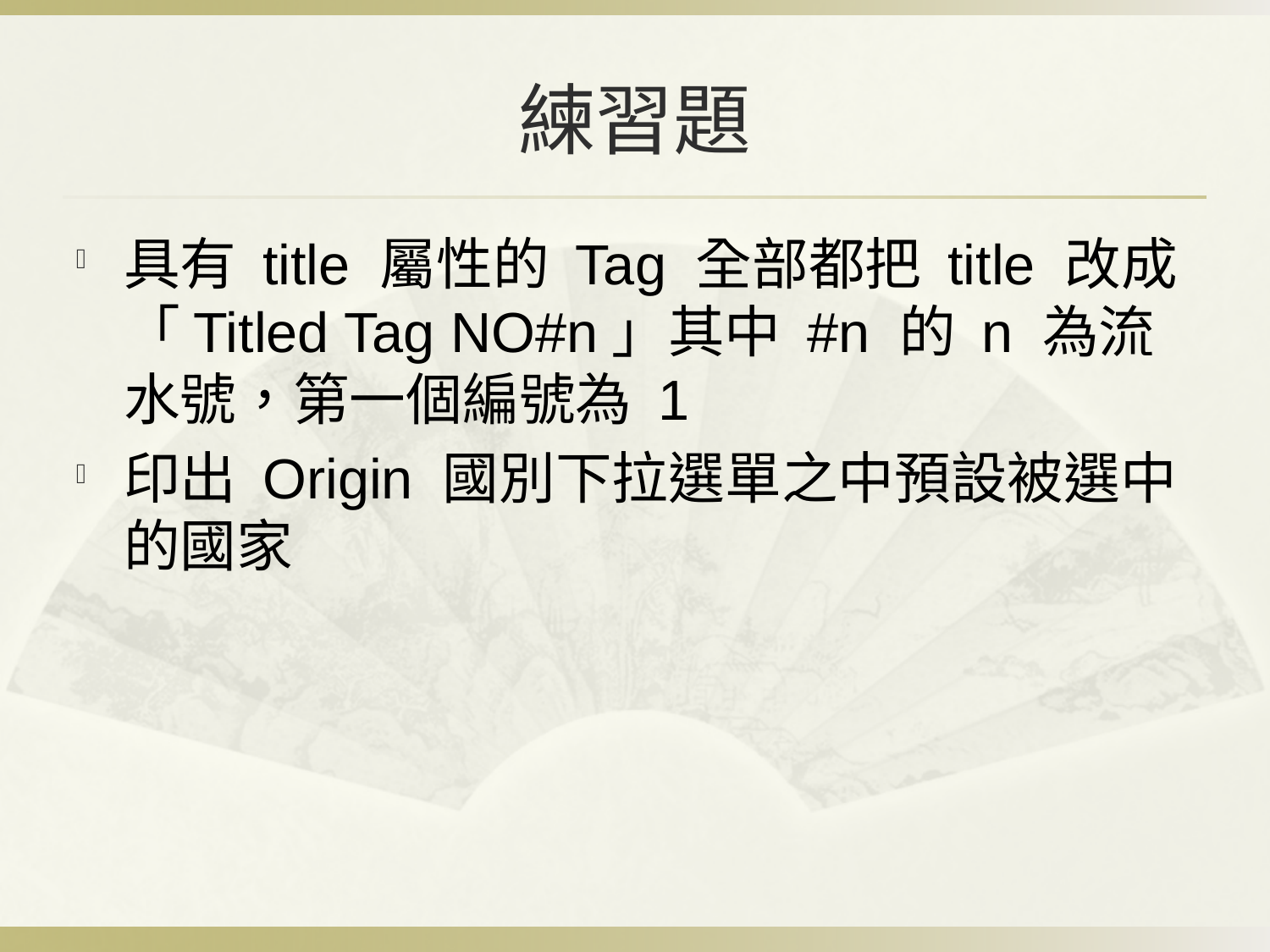

# 練習題
具有 title 屬性的 Tag 全部都把 title 改成
「Titled Tag NO#n」其中 #n 的 n 為流水號，第一個編號為 1
印出 Origin 國別下拉選單之中預設被選中的國家